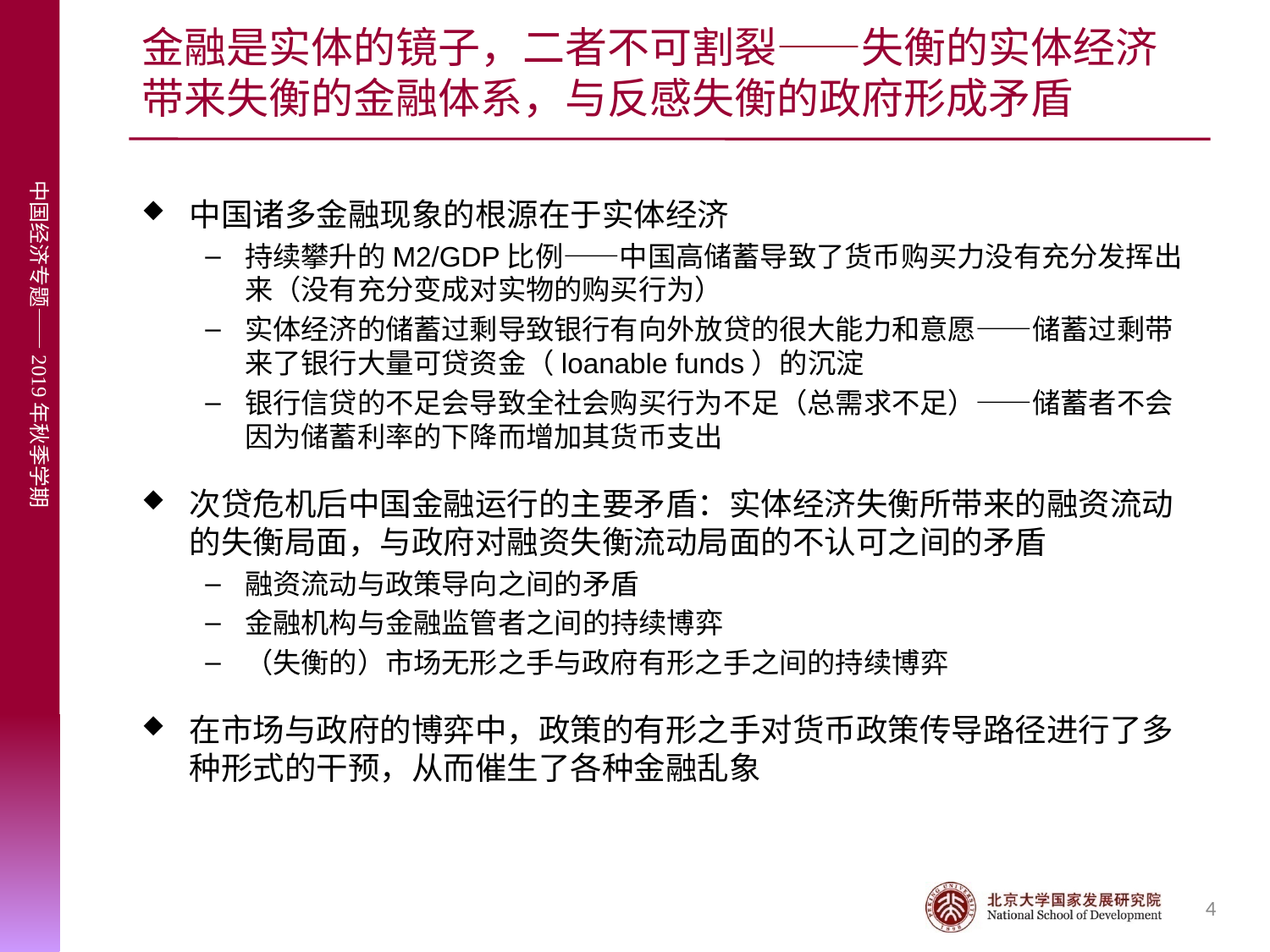

# 金融是实体的镜子，二者不可割裂——失衡的实体经济带来失衡的金融体系，与反感失衡的政府形成矛盾
中国诸多金融现象的根源在于实体经济
持续攀升的M2/GDP比例——中国高储蓄导致了货币购买力没有充分发挥出来（没有充分变成对实物的购买行为）
实体经济的储蓄过剩导致银行有向外放贷的很大能力和意愿——储蓄过剩带来了银行大量可贷资金（loanable funds）的沉淀
银行信贷的不足会导致全社会购买行为不足（总需求不足）——储蓄者不会因为储蓄利率的下降而增加其货币支出
次贷危机后中国金融运行的主要矛盾：实体经济失衡所带来的融资流动的失衡局面，与政府对融资失衡流动局面的不认可之间的矛盾
融资流动与政策导向之间的矛盾
金融机构与金融监管者之间的持续博弈
（失衡的）市场无形之手与政府有形之手之间的持续博弈
在市场与政府的博弈中，政策的有形之手对货币政策传导路径进行了多种形式的干预，从而催生了各种金融乱象
4